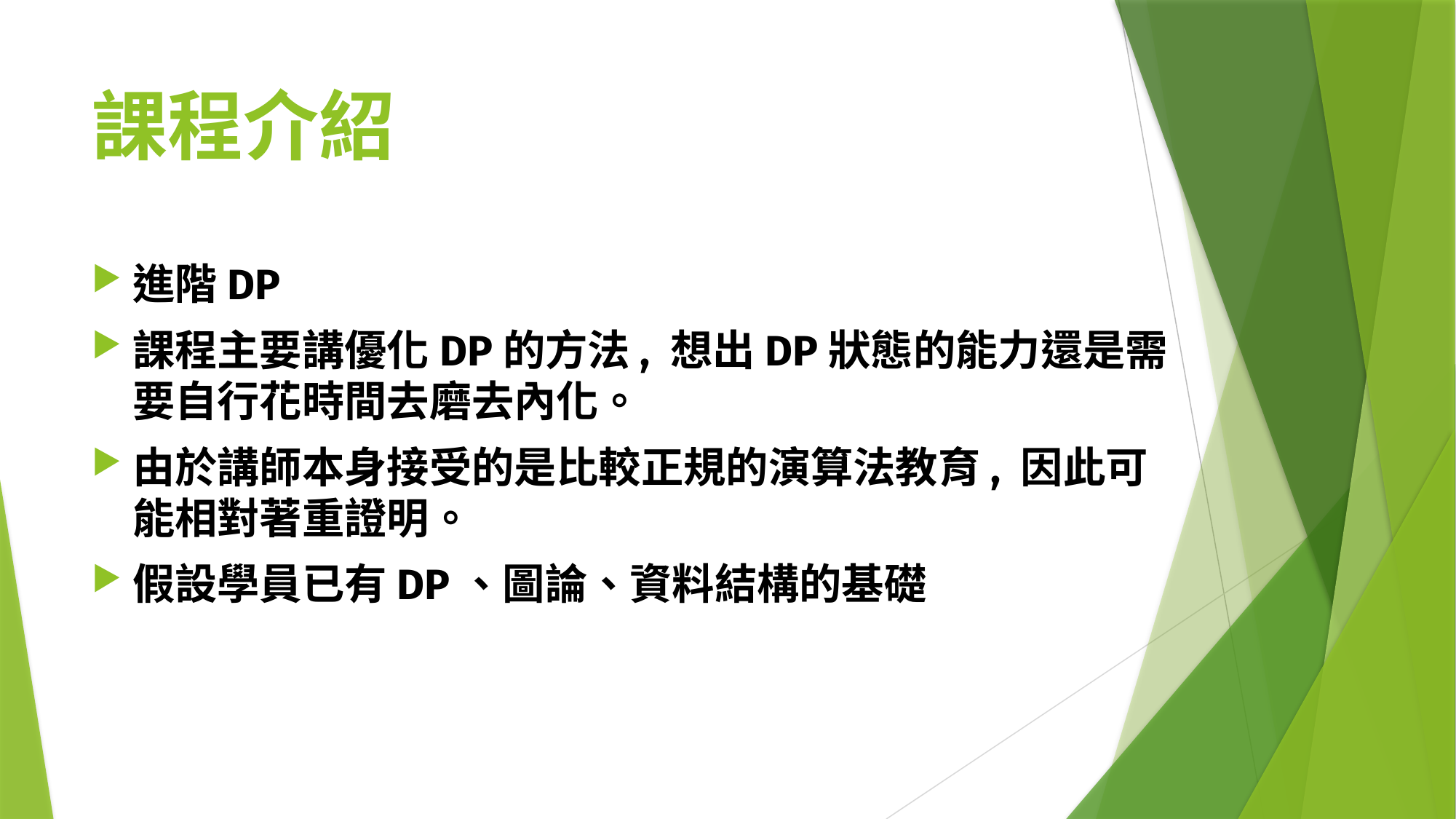

# 課程介紹
進階DP
課程主要講優化DP的方法, 想出DP狀態的能力還是需要自行花時間去磨去內化。
由於講師本身接受的是比較正規的演算法教育, 因此可能相對著重證明。
假設學員已有DP、圖論、資料結構的基礎